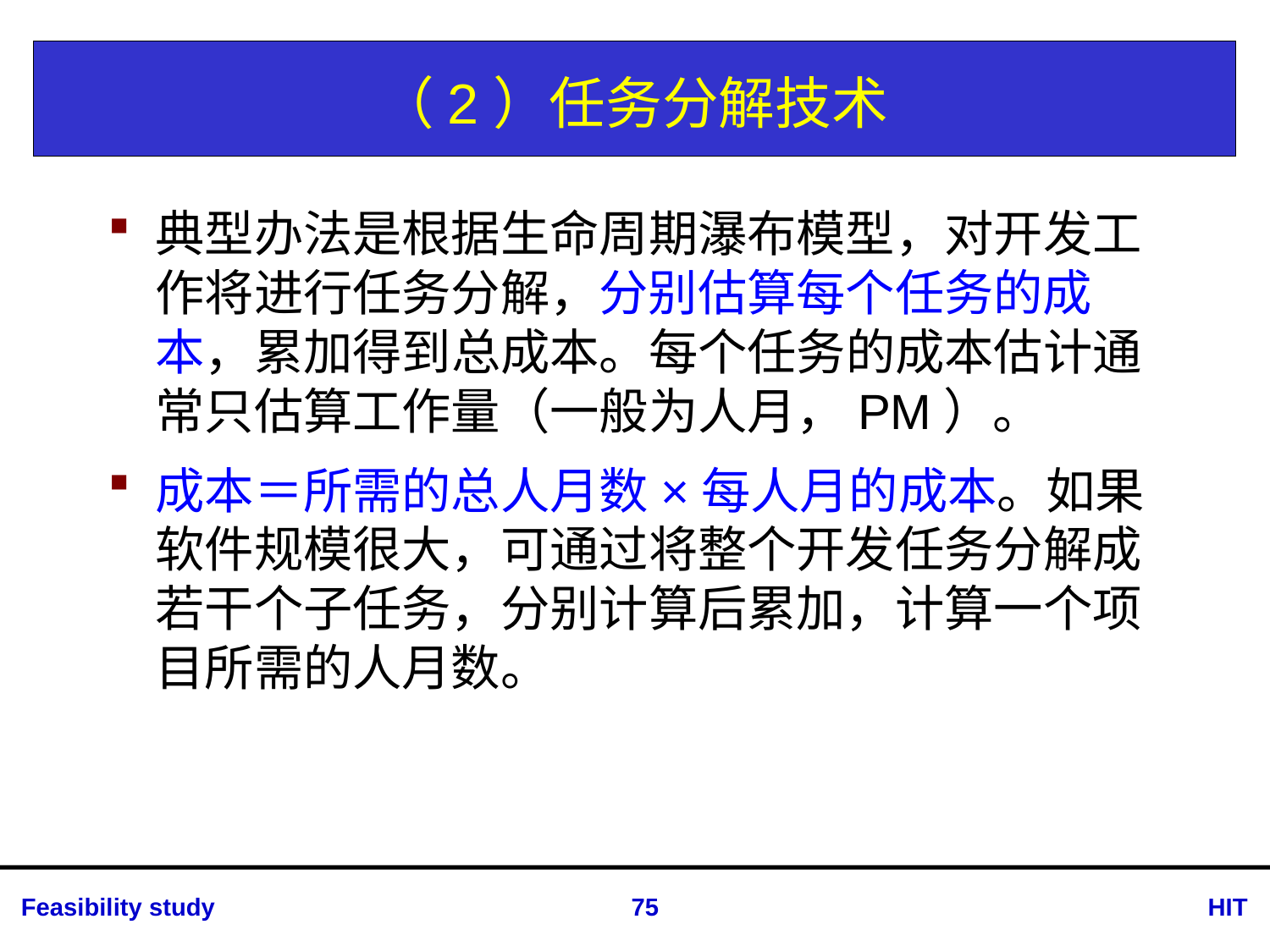

# （2）任务分解技术
典型办法是根据生命周期瀑布模型，对开发工作将进行任务分解，分别估算每个任务的成本，累加得到总成本。每个任务的成本估计通常只估算工作量（一般为人月，PM）。
成本＝所需的总人月数×每人月的成本。如果软件规模很大，可通过将整个开发任务分解成若干个子任务，分别计算后累加，计算一个项目所需的人月数。